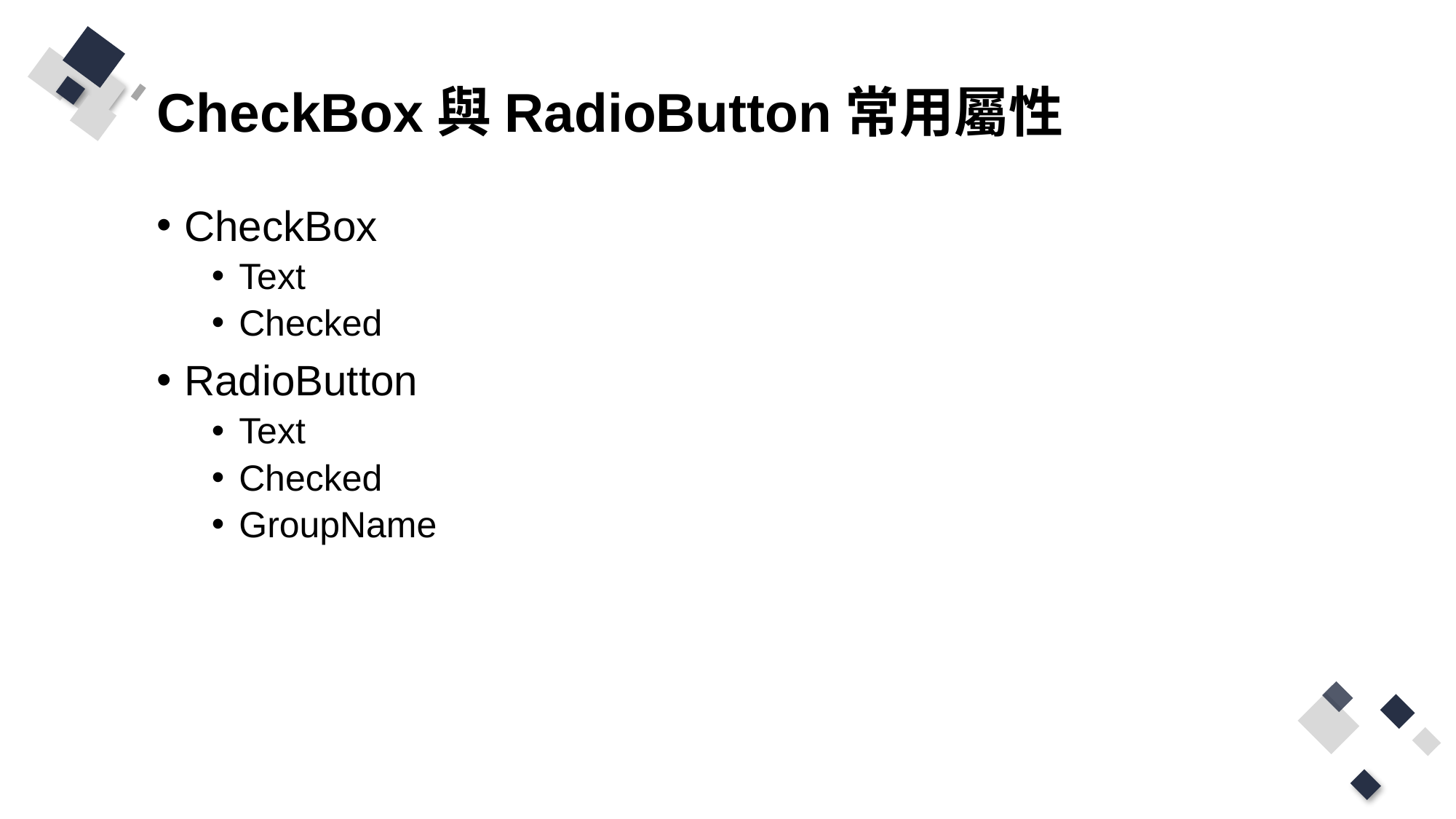

# CheckBox與RadioButton常用屬性
CheckBox
Text
Checked
RadioButton
Text
Checked
GroupName